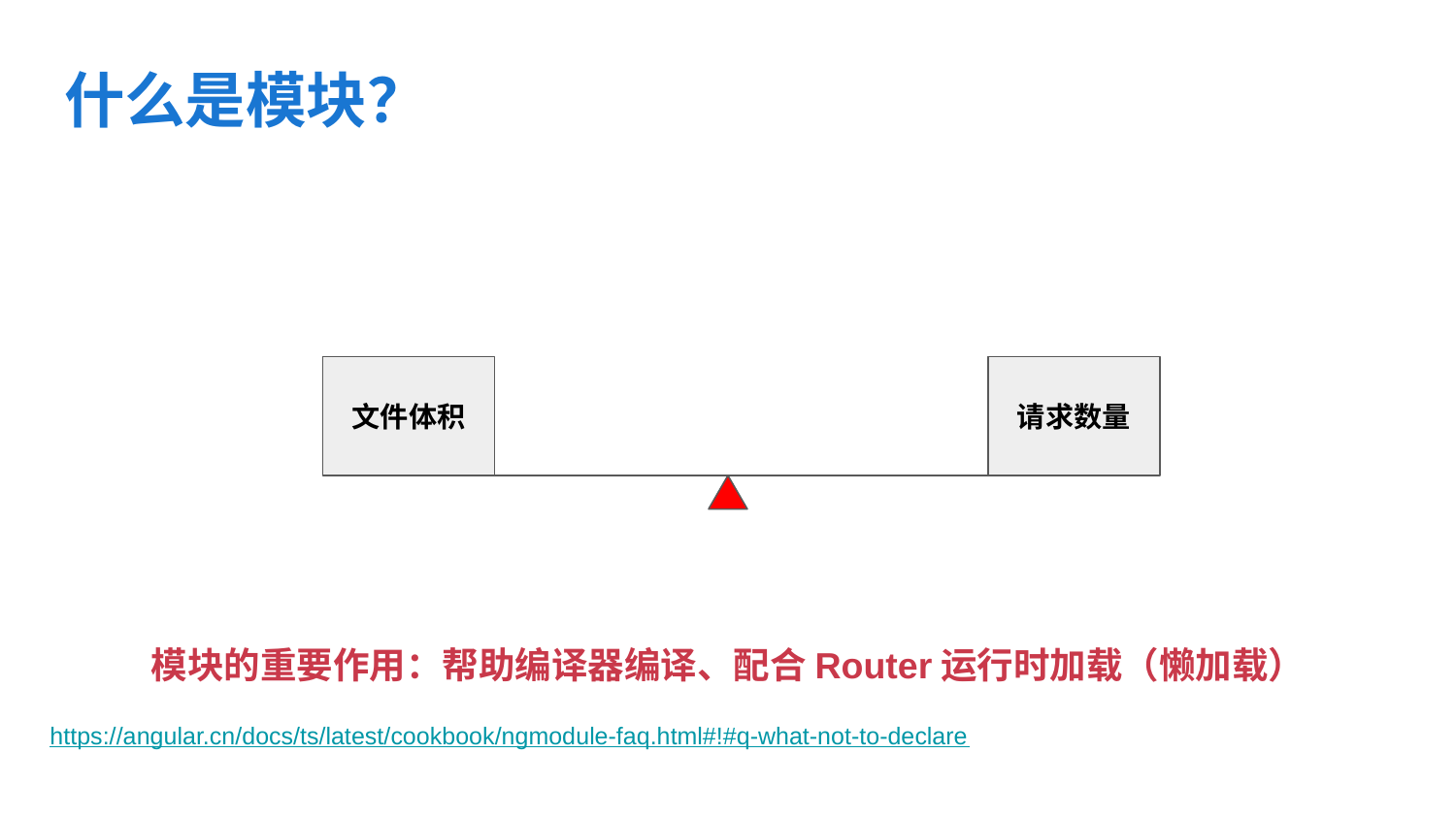

# 什么是模块？
文件体积
请求数量

模块的重要作用：帮助编译器编译、配合Router运行时加载（懒加载）
https://angular.cn/docs/ts/latest/cookbook/ngmodule-faq.html#!#q-what-not-to-declare